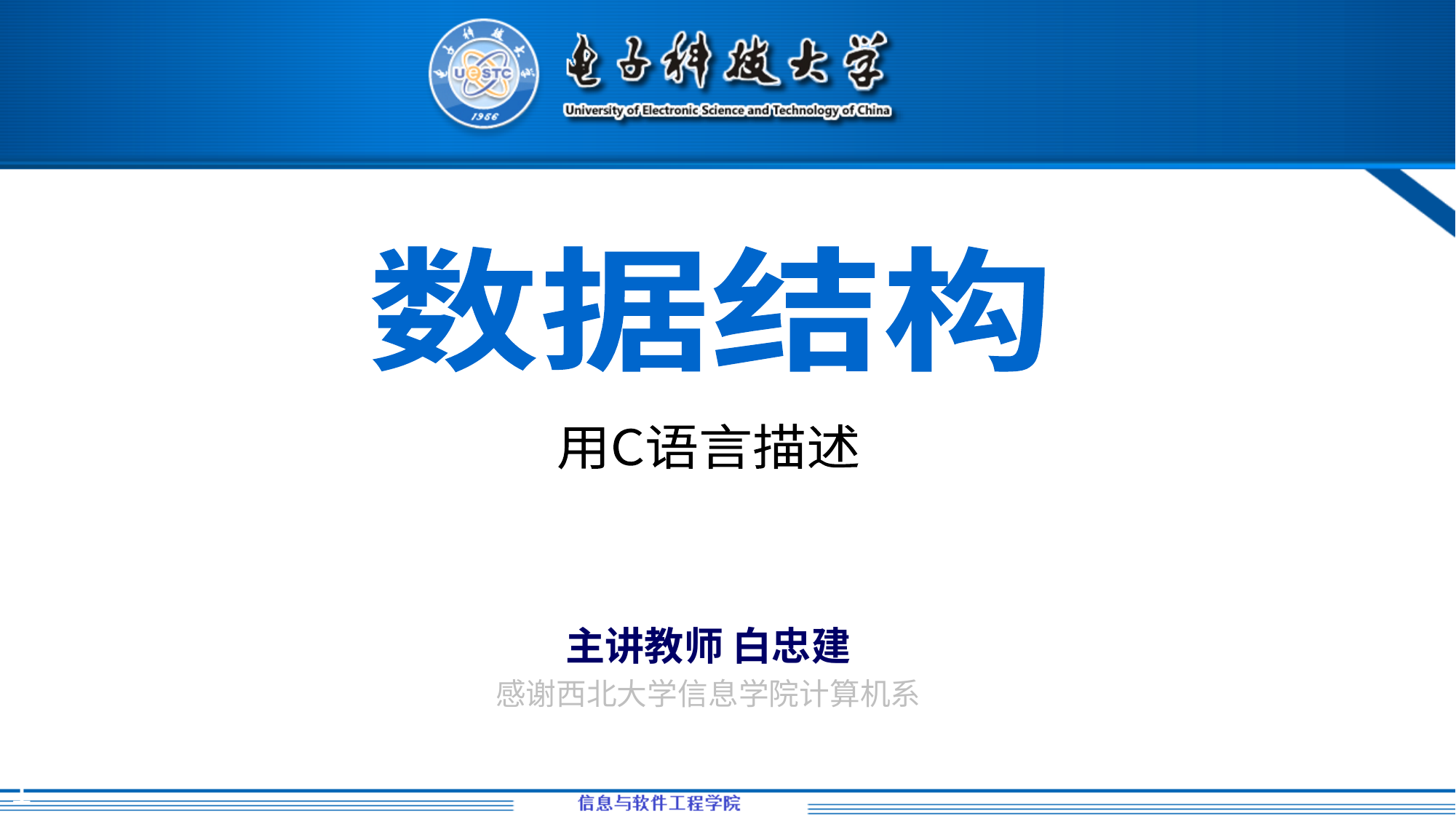

本演示文稿可能包含观众讨论和即席反应。使用 PowerPoint 可以跟踪演示时的即席反应，

在幻灯片放映中，右键单击鼠标
请选择“会议记录”
选择“即席反应”选项卡
必要时输入即席反应
单击“确定”撤消此框

此动作将自动在演示文稿末尾创建一张即席反应幻灯片，包括您的观点。

数据结构
用C语言描述
主讲教师 白忠建
感谢西北大学信息学院计算机系
1